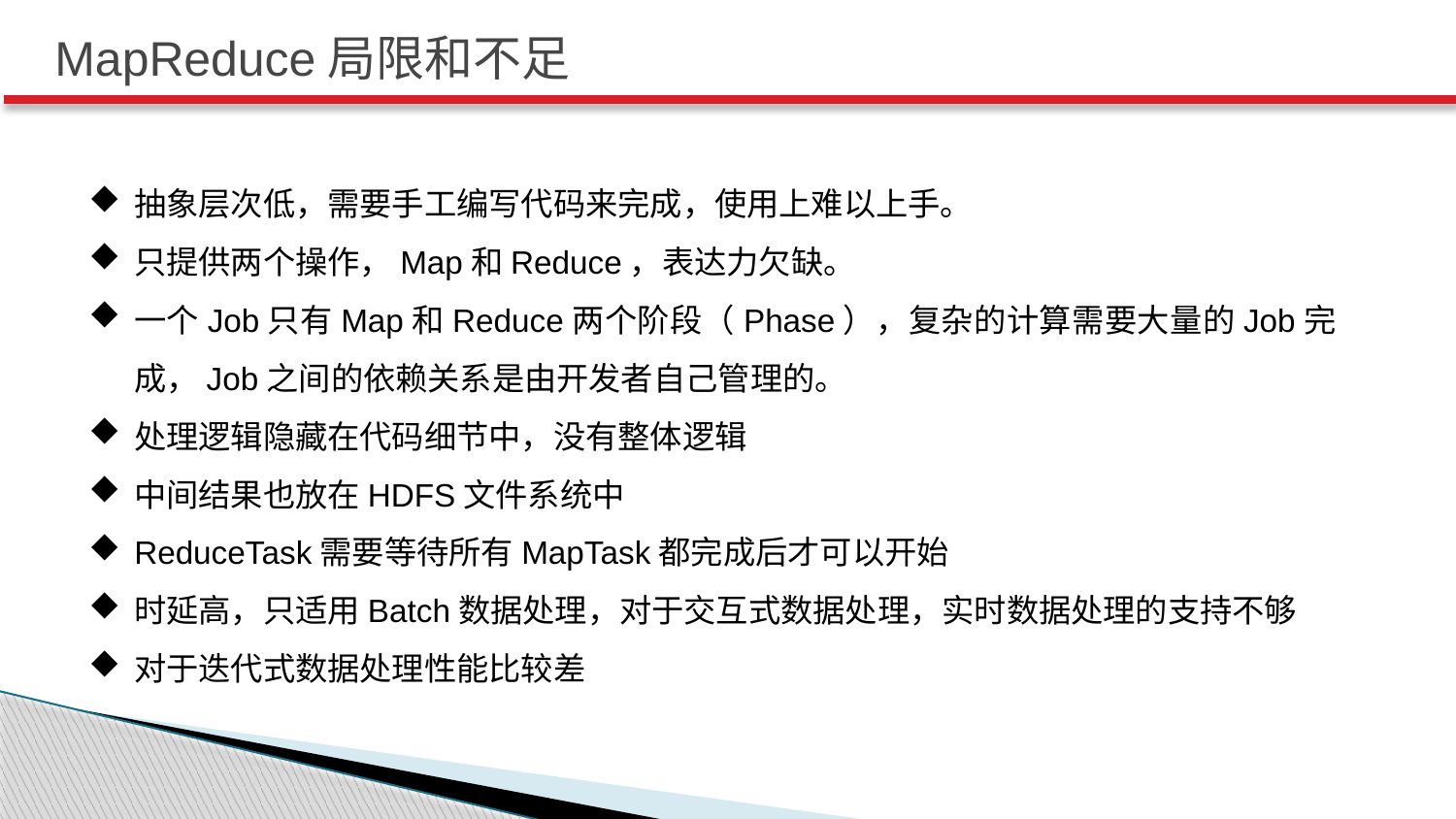

# MapReduce局限和不足
抽象层次低，需要手工编写代码来完成，使用上难以上手。
只提供两个操作，Map和Reduce，表达力欠缺。
一个Job只有Map和Reduce两个阶段（Phase），复杂的计算需要大量的Job完成，Job之间的依赖关系是由开发者自己管理的。
处理逻辑隐藏在代码细节中，没有整体逻辑
中间结果也放在HDFS文件系统中
ReduceTask需要等待所有MapTask都完成后才可以开始
时延高，只适用Batch数据处理，对于交互式数据处理，实时数据处理的支持不够
对于迭代式数据处理性能比较差